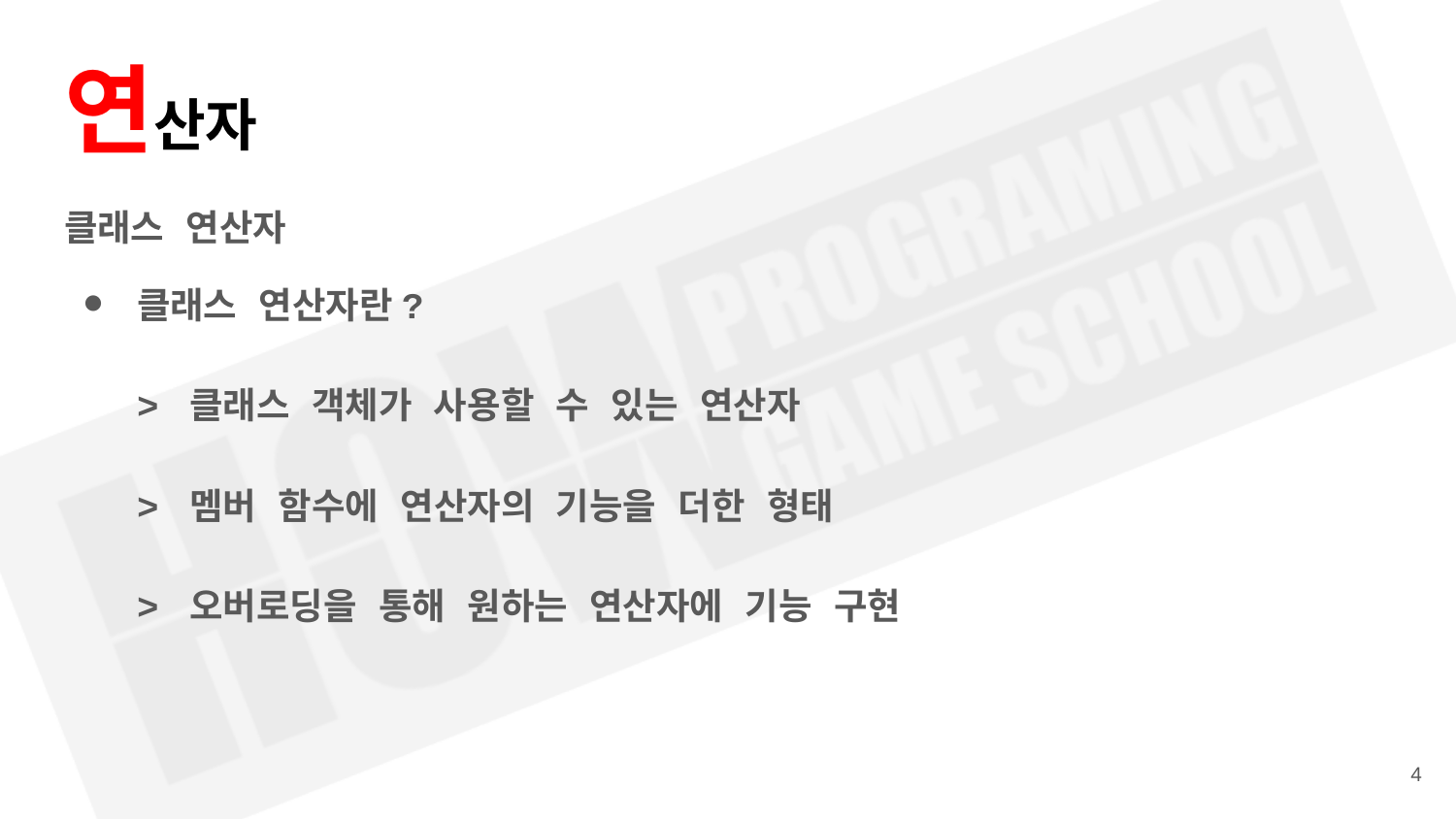

# 연산자
클래스 연산자
클래스 연산자란?
> 클래스 객체가 사용할 수 있는 연산자
> 멤버 함수에 연산자의 기능을 더한 형태
> 오버로딩을 통해 원하는 연산자에 기능 구현
4